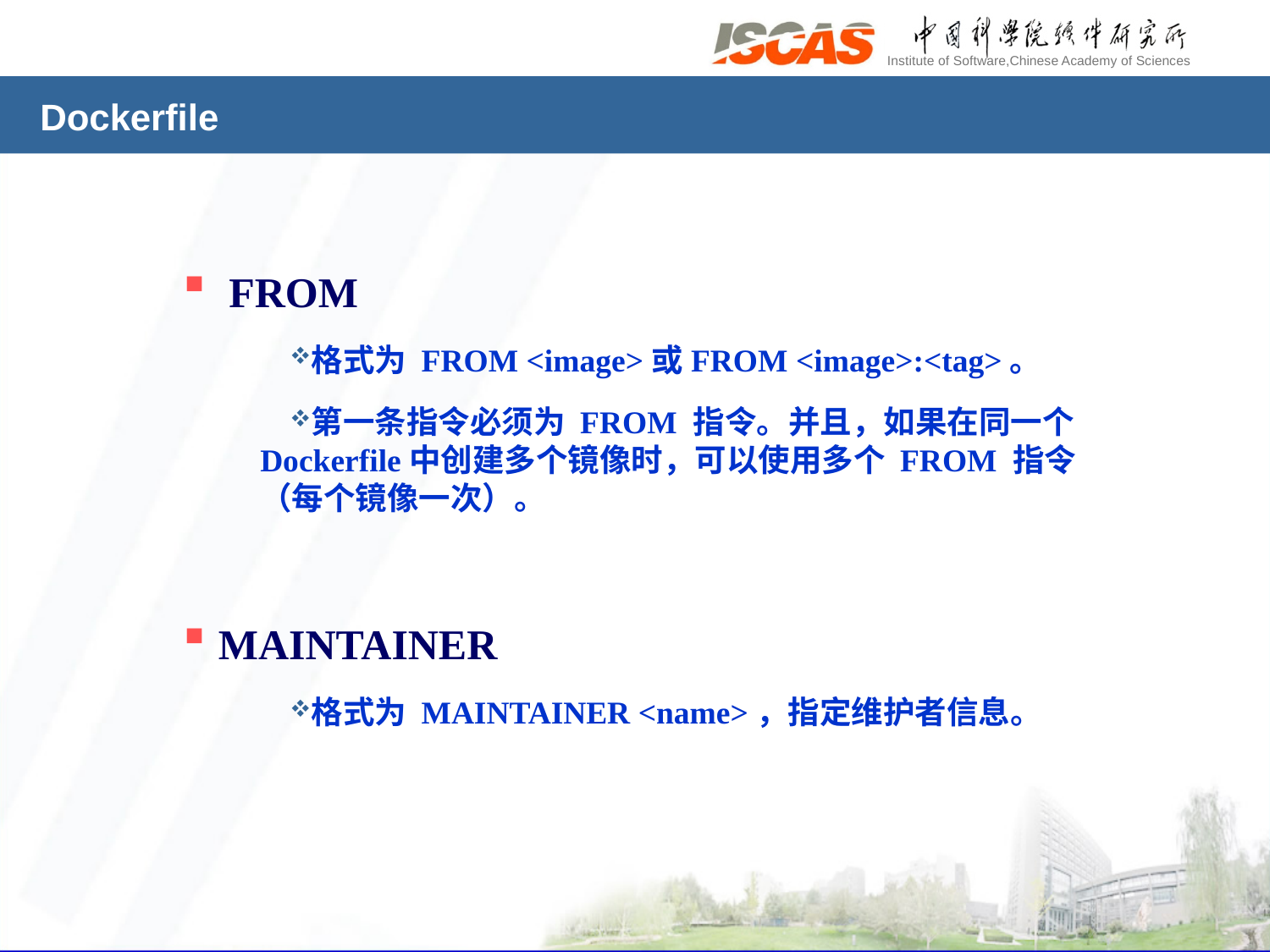

# Dockerfile
 FROM
格式为 FROM <image>或FROM <image>:<tag>。
第一条指令必须为 FROM 指令。并且，如果在同一个Dockerfile中创建多个镜像时，可以使用多个 FROM 指令（每个镜像一次）。

MAINTAINER
格式为 MAINTAINER <name>，指定维护者信息。